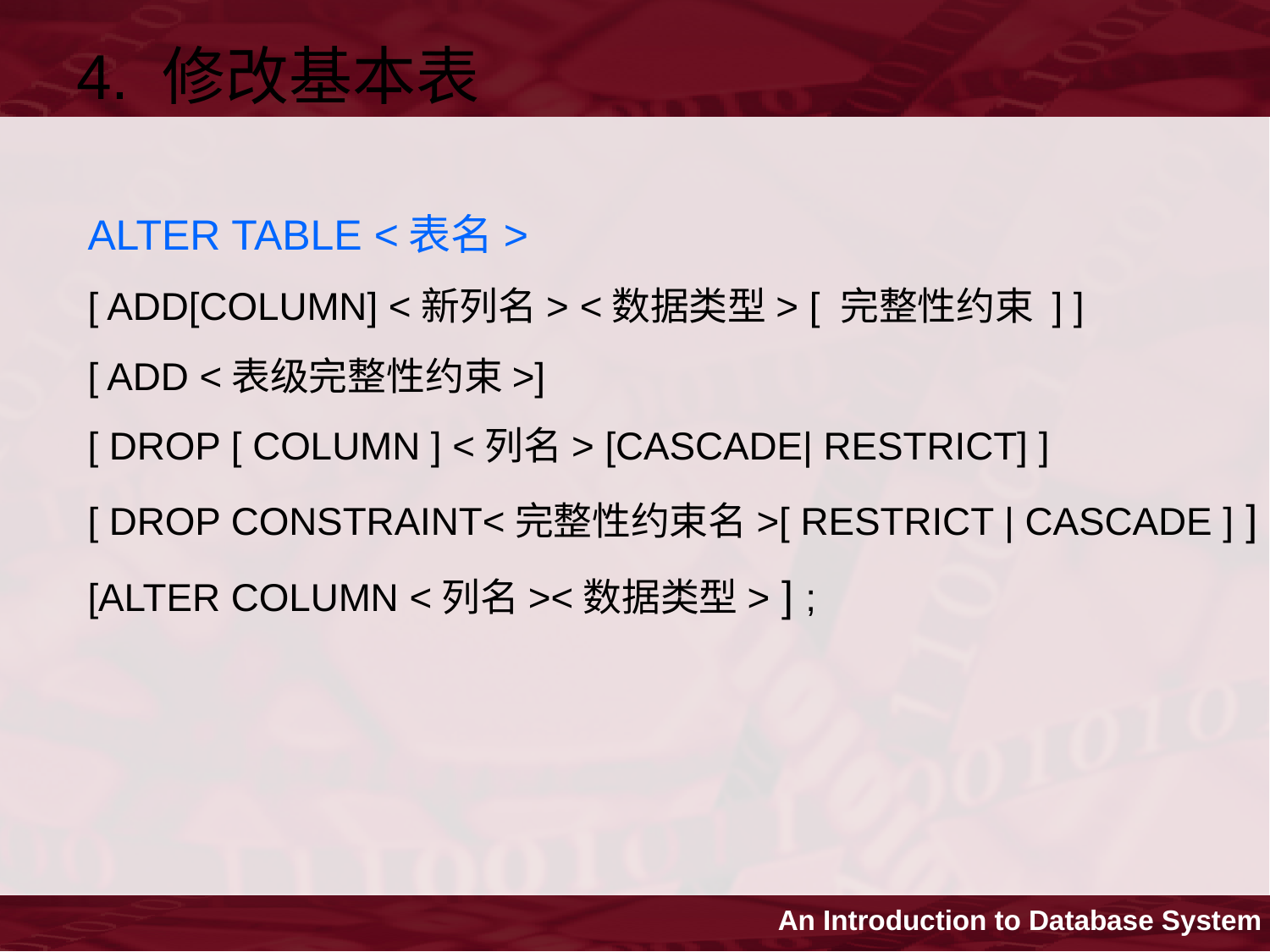

4. 修改基本表
ALTER TABLE <表名>
[ ADD[COLUMN] <新列名> <数据类型> [ 完整性约束 ] ]
[ ADD <表级完整性约束>]
[ DROP [ COLUMN ] <列名> [CASCADE| RESTRICT] ]
[ DROP CONSTRAINT<完整性约束名>[ RESTRICT | CASCADE ] ]
[ALTER COLUMN <列名><数据类型> ] ;